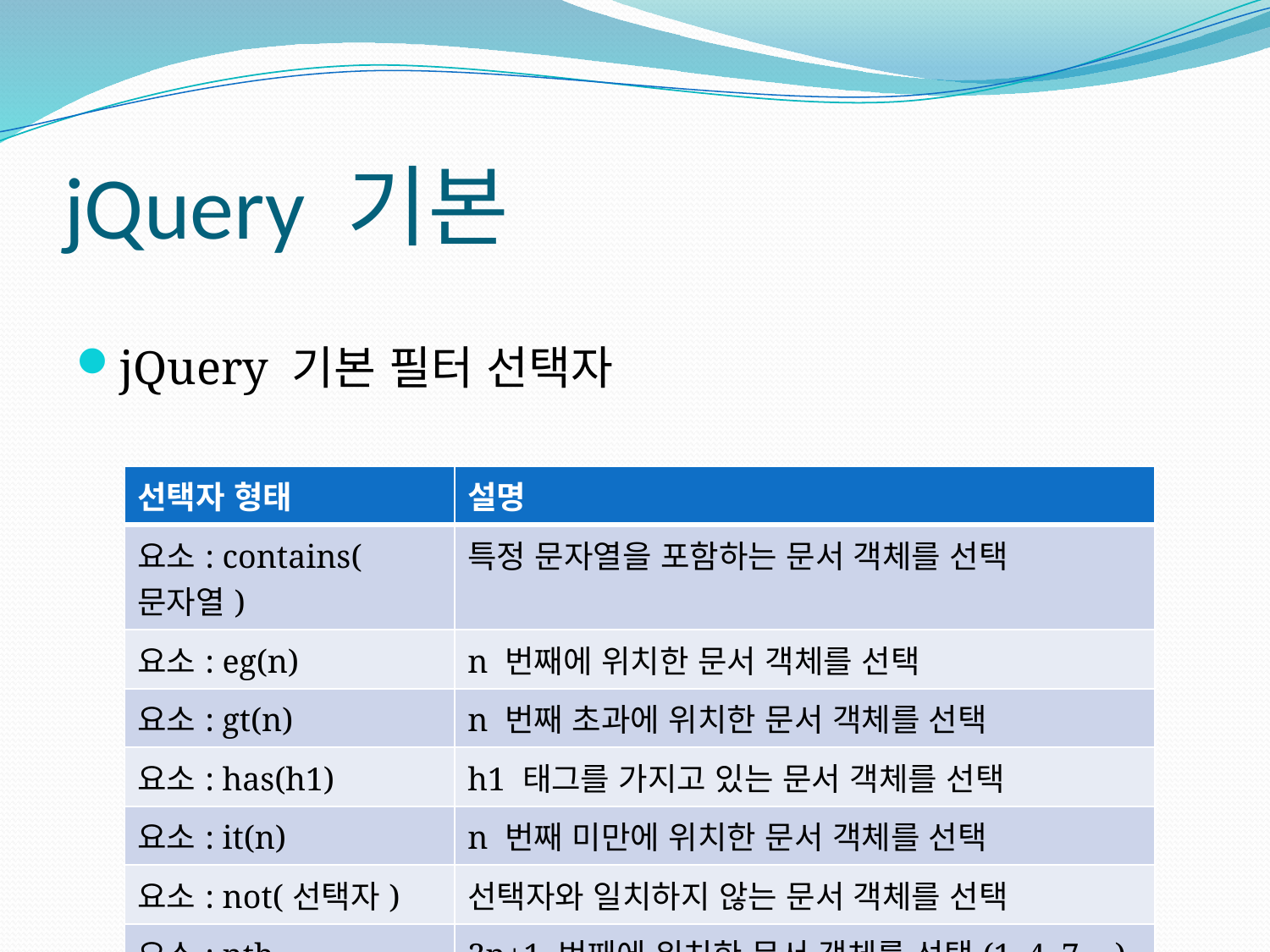

# jQuery 기본

jQuery 기본 필터 선택자

| 선택자 형태 | 설명 |
| --- | --- |
| 요소: contains(문자열) | 특정 문자열을 포함하는 문서 객체를 선택 |
| 요소: eg(n) | n 번째에 위치한 문서 객체를 선택 |
| 요소: gt(n) | n 번째 초과에 위치한 문서 객체를 선택 |
| 요소: has(h1) | h1 태그를 가지고 있는 문서 객체를 선택 |
| 요소: it(n) | n 번째 미만에 위치한 문서 객체를 선택 |
| 요소: not(선택자) | 선택자와 일치하지 않는 문서 객체를 선택 |
| 요소: nth-child(3n+1) | 3n+1 번째에 위치한 문서 객체를 선택(1, 4, 7 …) |